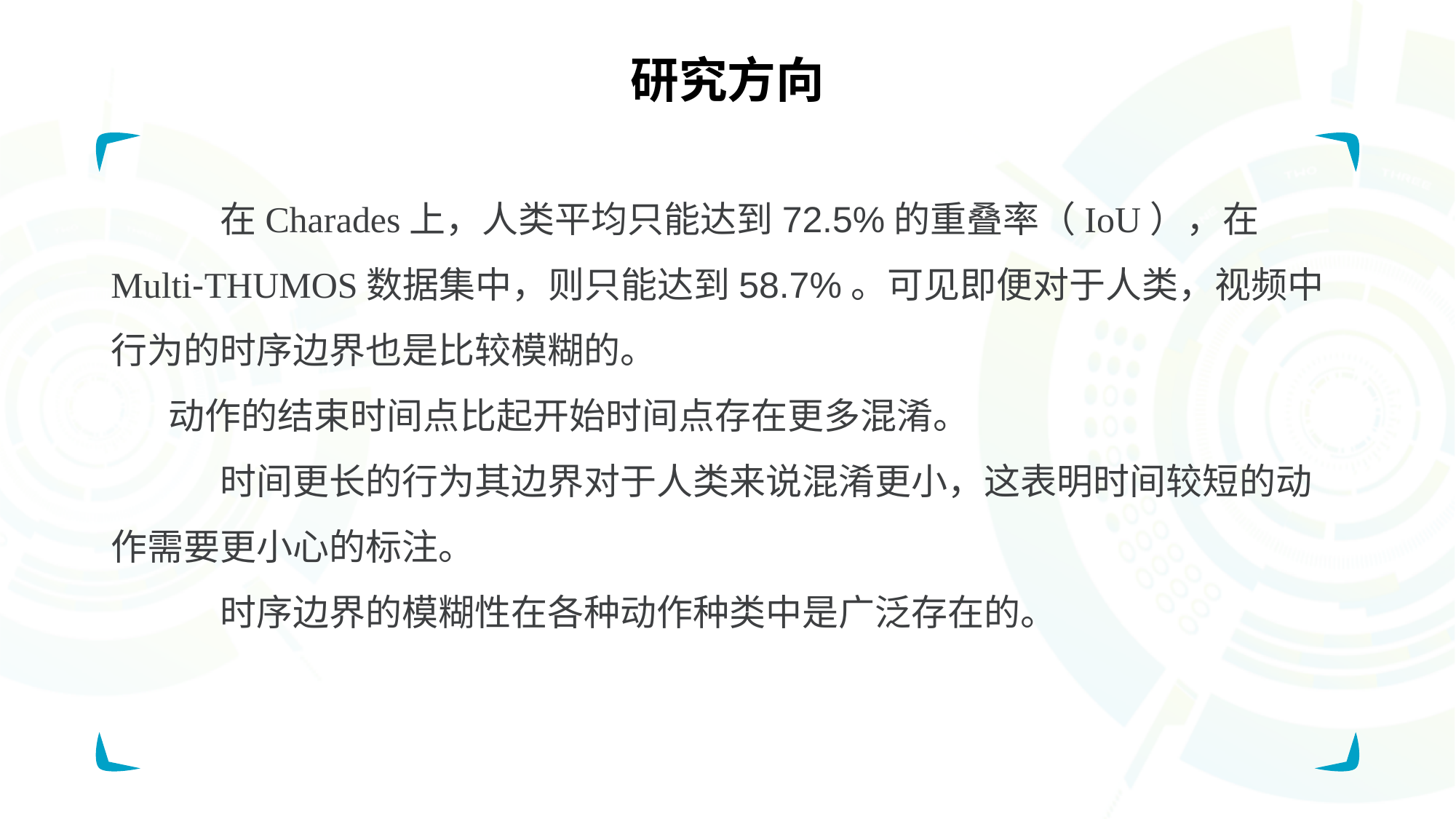

# 研究方向

   	在Charades上，人类平均只能达到72.5%的重叠率（IoU），在Multi-THUMOS数据集中，则只能达到58.7%。可见即便对于人类，视频中行为的时序边界也是比较模糊的。
      动作的结束时间点比起开始时间点存在更多混淆。
	时间更长的行为其边界对于人类来说混淆更小，这表明时间较短的动作需要更小心的标注。
	时序边界的模糊性在各种动作种类中是广泛存在的。